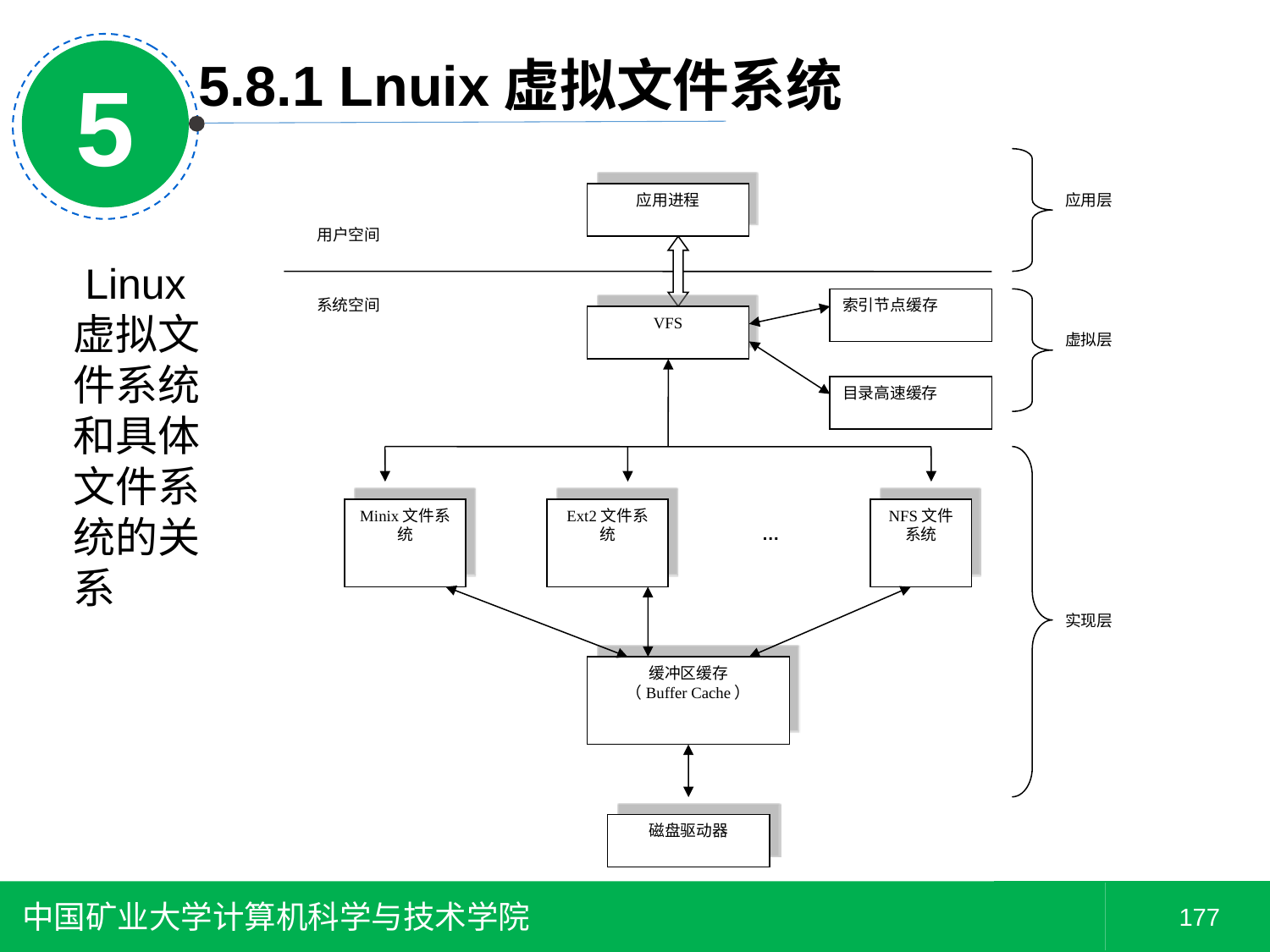

5
5.8.1 Lnuix虚拟文件系统

应用进程
应用层
用户空间

系统空间
索引节点缓存

VFS

虚拟层

目录高速缓存

Minix文件系统

Ext2文件系统
NFS文件系统
…

实现层
缓冲区缓存
（Buffer Cache）

磁盘驱动器

 Linux虚拟文件系统和具体文件系统的关系